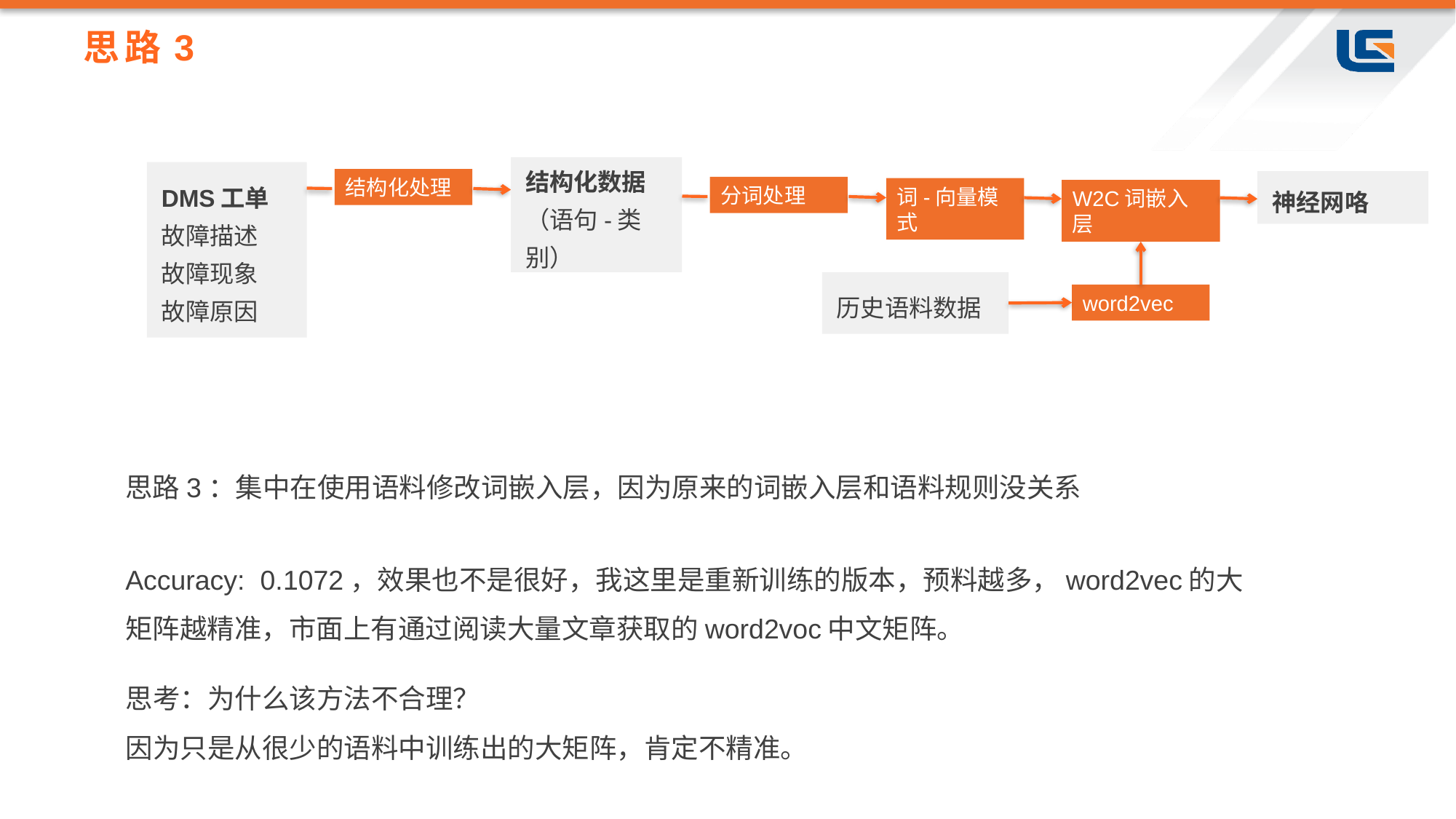

# 思路3
结构化数据（语句-类别）
DMS工单
故障描述
故障现象
故障原因
结构化处理
神经网咯
分词处理
词-向量模式
W2C词嵌入层
历史语料数据
word2vec
思路3：集中在使用语料修改词嵌入层，因为原来的词嵌入层和语料规则没关系
Accuracy:  0.1072，效果也不是很好，我这里是重新训练的版本，预料越多，word2vec的大矩阵越精准，市面上有通过阅读大量文章获取的word2voc中文矩阵。
思考：为什么该方法不合理？
因为只是从很少的语料中训练出的大矩阵，肯定不精准。
13